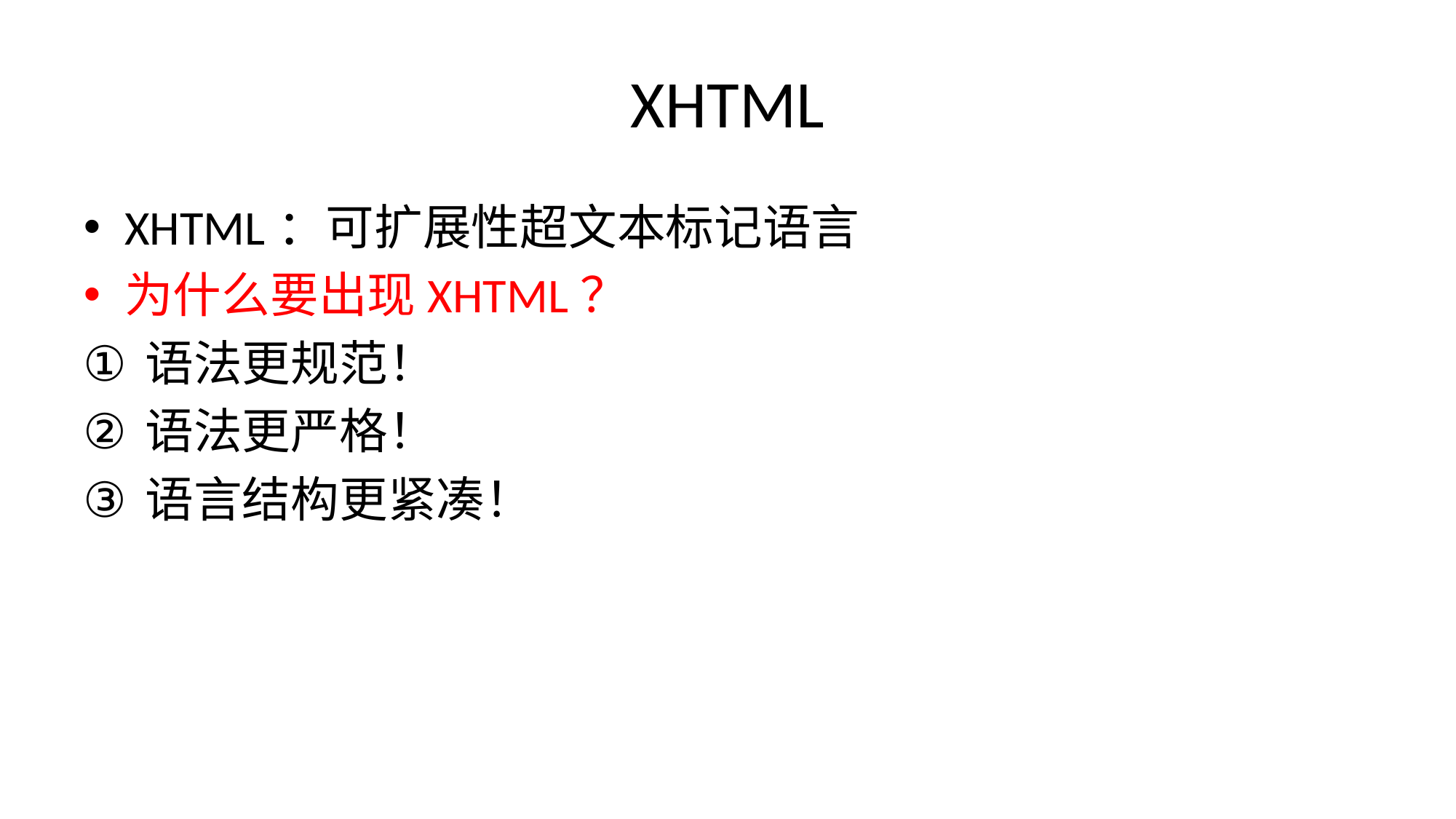

# XHTML
XHTML：可扩展性超文本标记语言
为什么要出现XHTML？
语法更规范！
语法更严格！
语言结构更紧凑！